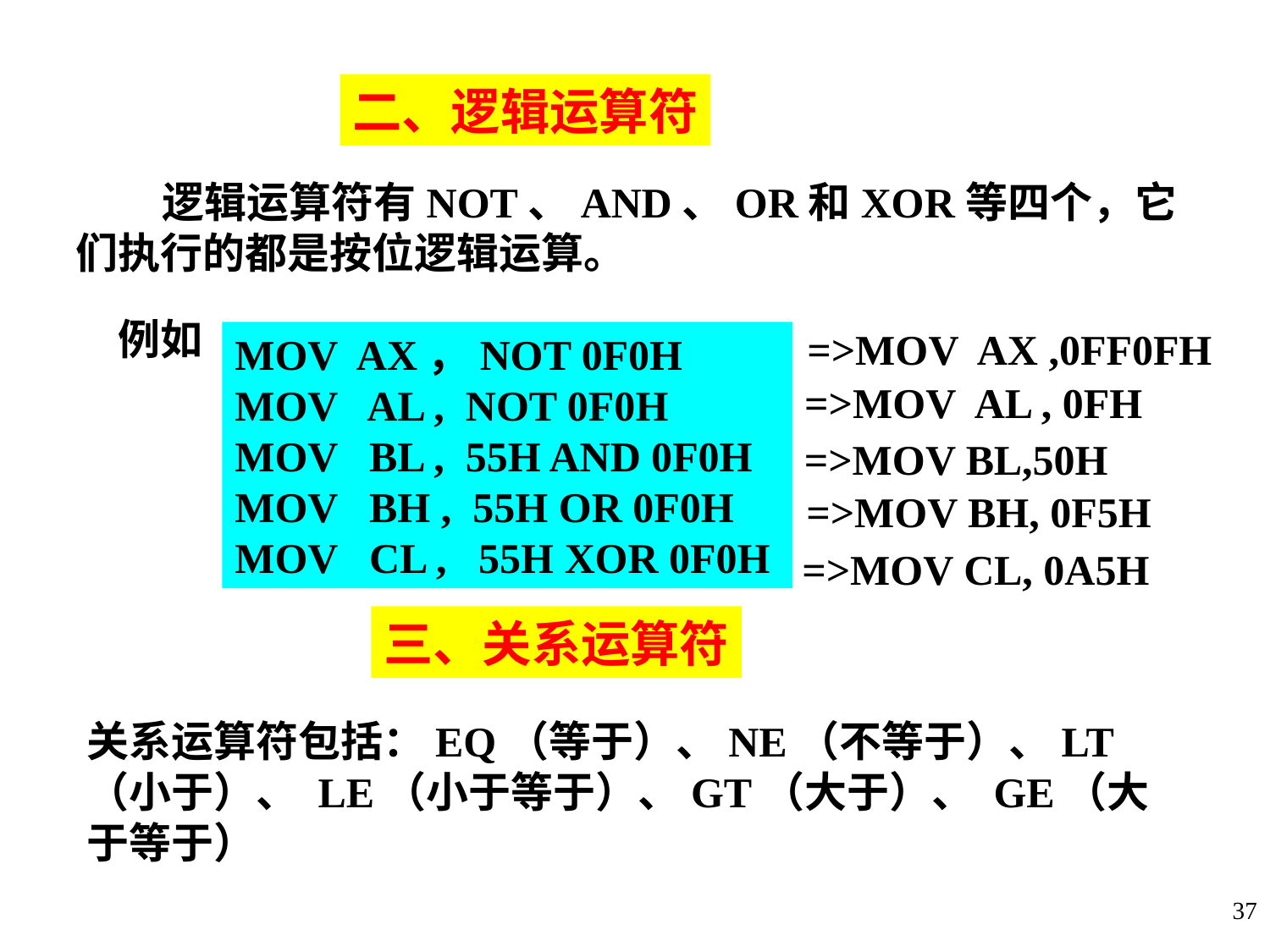

二、逻辑运算符
        逻辑运算符有NOT、AND、OR和XOR等四个，它们执行的都是按位逻辑运算。
例如
MOV  AX，NOT 0F0H
MOV   AL ,  NOT 0F0H
MOV   BL ,  55H AND 0F0H
MOV   BH ,  55H OR 0F0H
MOV   CL ,   55H XOR 0F0H
=>MOV  AX ,0FF0FH
=>MOV  AL , 0FH
=>MOV BL,50H
=>MOV BH, 0F5H
=>MOV CL, 0A5H
三、关系运算符
关系运算符包括：EQ（等于）、NE（不等于）、LT（小于）、 LE（小于等于）、GT（大于）、 GE（大于等于）
37